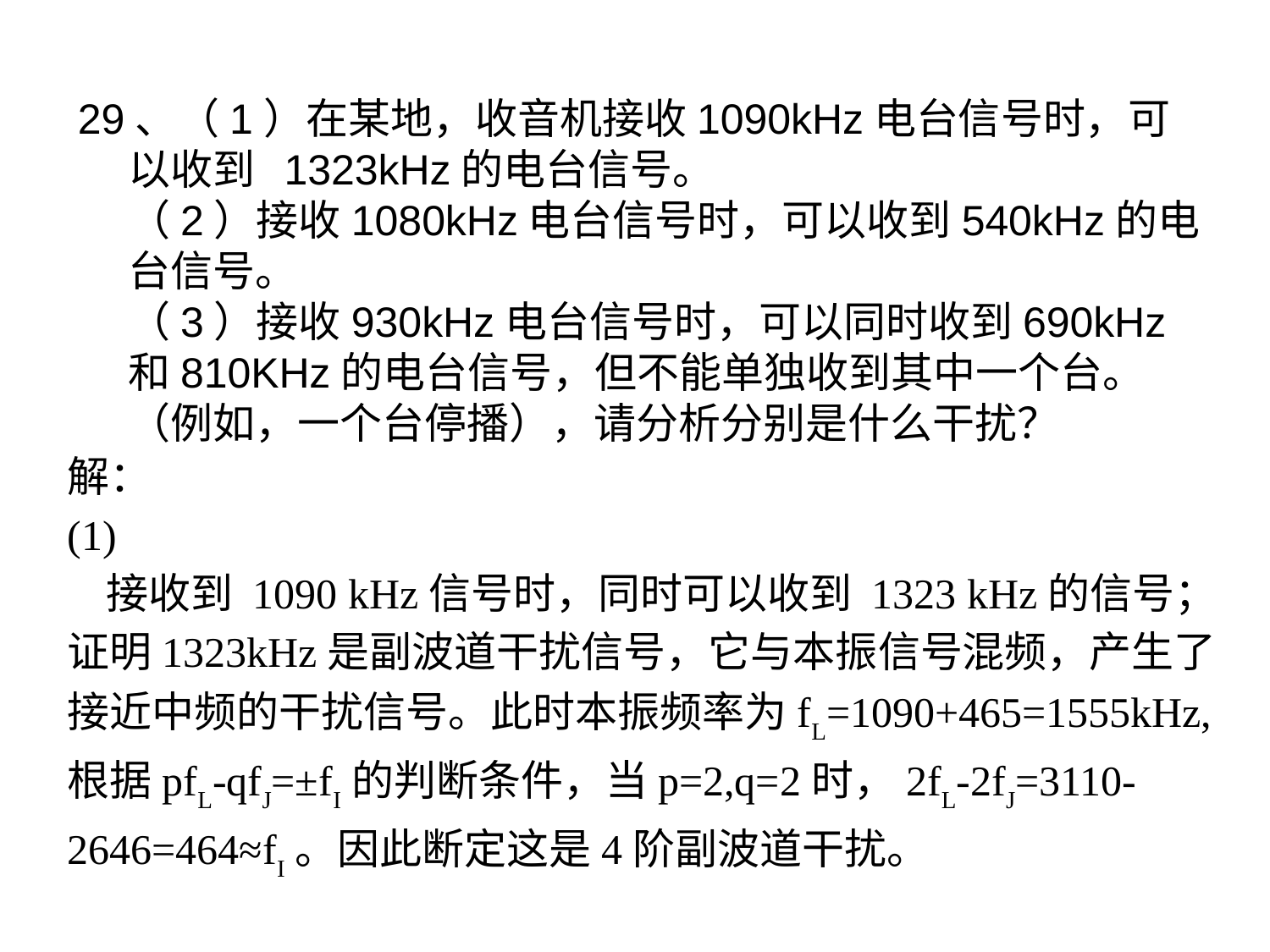

# 29、（1）在某地，收音机接收1090kHz电台信号时，可以收到  1323kHz的电台信号。 （2）接收1080kHz电台信号时，可以收到540kHz的电台信号。 （3）接收930kHz电台信号时，可以同时收到690kHz和810KHz的电台信号，但不能单独收到其中一个台。（例如，一个台停播），请分析分别是什么干扰？
解：
(1)
   接收到 1090 kHz信号时，同时可以收到 1323 kHz的信号；证明1323kHz是副波道干扰信号，它与本振信号混频，产生了接近中频的干扰信号。此时本振频率为fL=1090+465=1555kHz,根据pfL-qfJ=±fI的判断条件，当p=2,q=2时，2fL-2fJ=3110-2646=464≈fI。因此断定这是4阶副波道干扰。
68